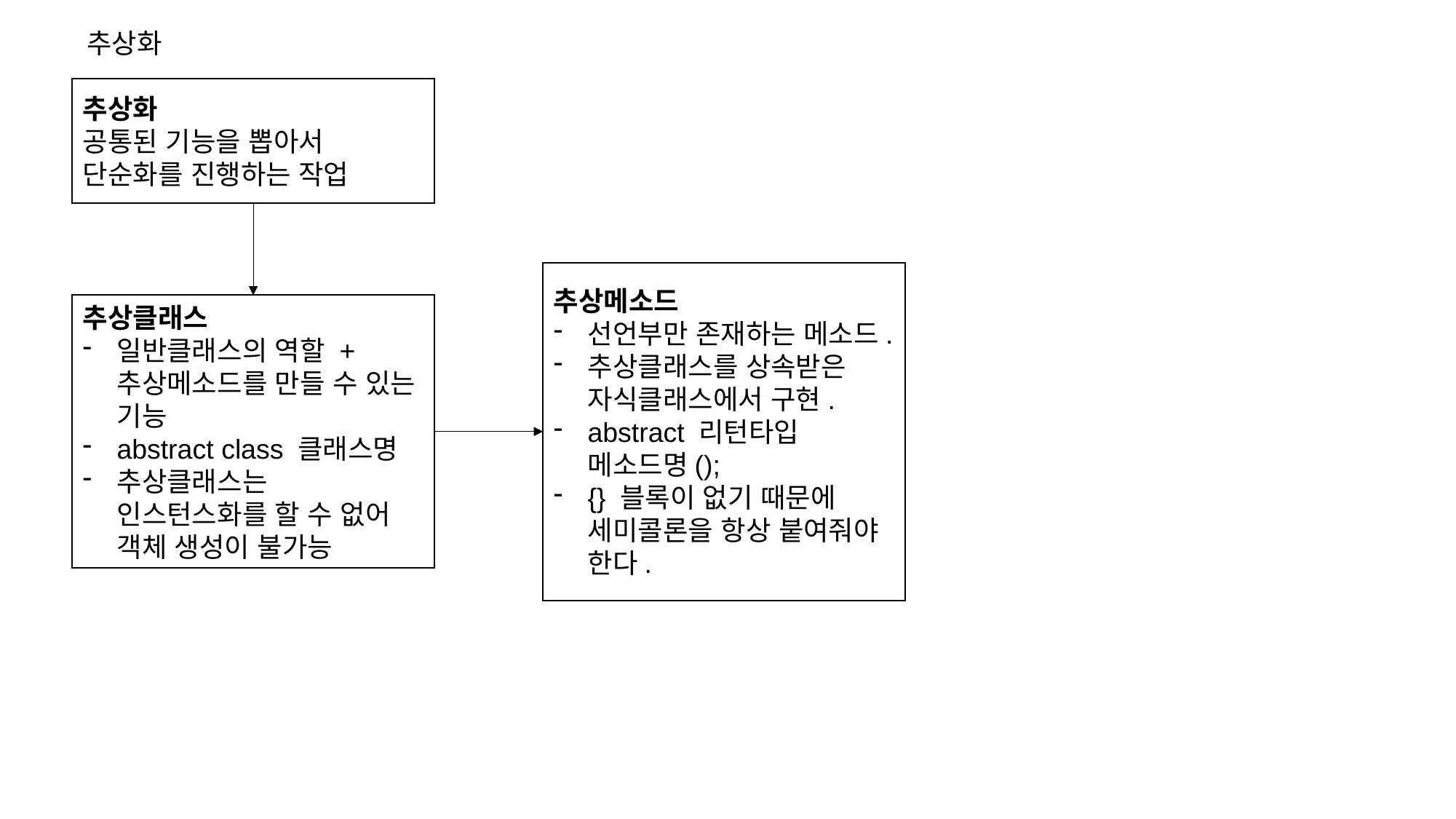

추상화
추상화
공통된 기능을 뽑아서 단순화를 진행하는 작업
추상메소드
선언부만 존재하는 메소드.
추상클래스를 상속받은 자식클래스에서 구현.
abstract 리턴타입 메소드명();
{} 블록이 없기 때문에  세미콜론을 항상 붙여줘야 한다.
추상클래스
일반클래스의 역할 + 추상메소드를 만들 수 있는 기능
abstract class 클래스명
추상클래스는 인스턴스화를 할 수 없어 객체 생성이 불가능